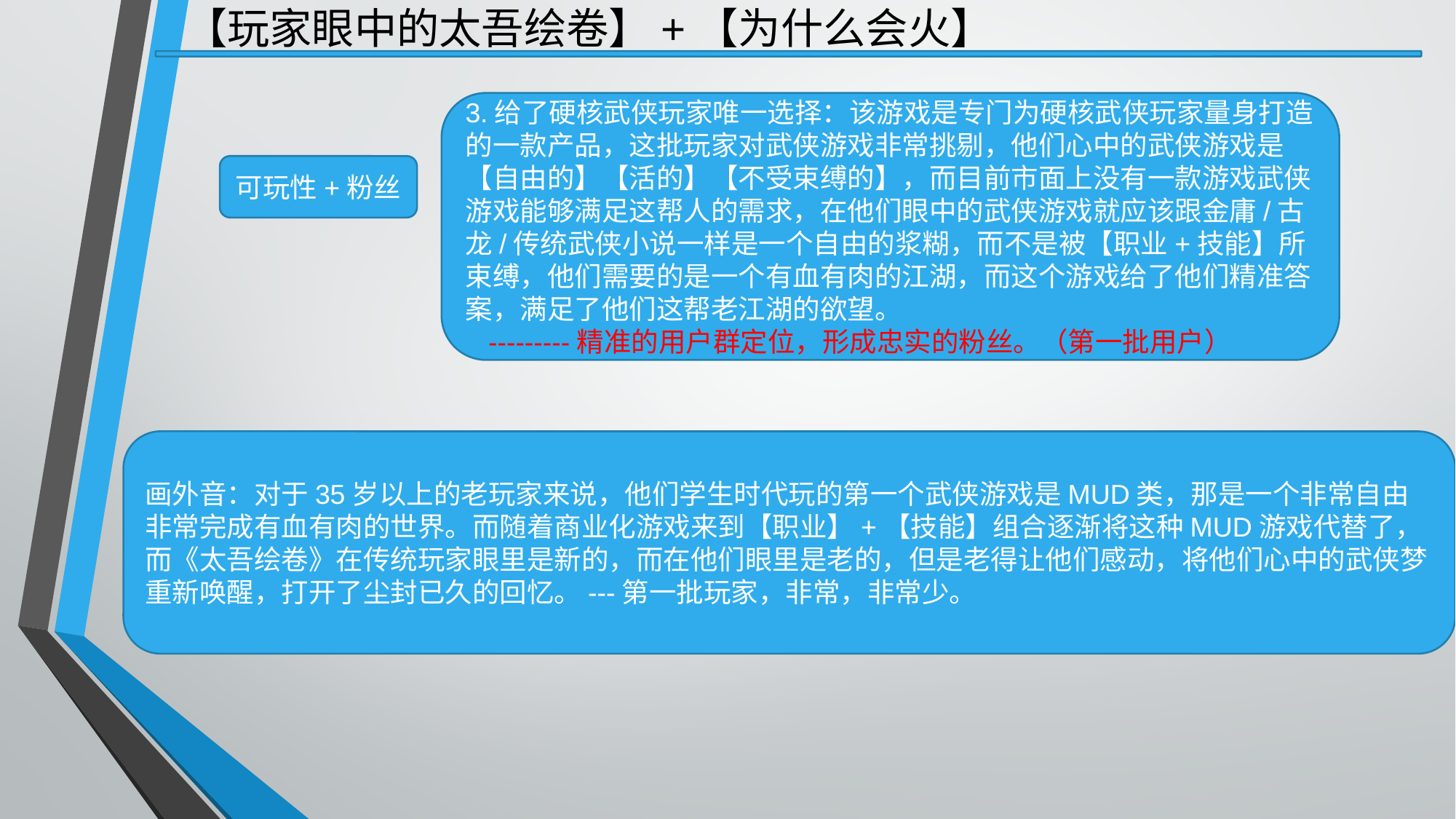

【玩家眼中的太吾绘卷】+【为什么会火】

3.给了硬核武侠玩家唯一选择：该游戏是专门为硬核武侠玩家量身打造的一款产品，这批玩家对武侠游戏非常挑剔，他们心中的武侠游戏是【自由的】【活的】【不受束缚的】，而目前市面上没有一款游戏武侠游戏能够满足这帮人的需求，在他们眼中的武侠游戏就应该跟金庸/古龙/传统武侠小说一样是一个自由的浆糊，而不是被【职业+技能】所束缚，他们需要的是一个有血有肉的江湖，而这个游戏给了他们精准答案，满足了他们这帮老江湖的欲望。
   ---------精准的用户群定位，形成忠实的粉丝。（第一批用户）
可玩性+粉丝
画外音：对于35岁以上的老玩家来说，他们学生时代玩的第一个武侠游戏是MUD类，那是一个非常自由非常完成有血有肉的世界。而随着商业化游戏来到【职业】+【技能】组合逐渐将这种MUD游戏代替了，而《太吾绘卷》在传统玩家眼里是新的，而在他们眼里是老的，但是老得让他们感动，将他们心中的武侠梦重新唤醒，打开了尘封已久的回忆。---第一批玩家，非常，非常少。